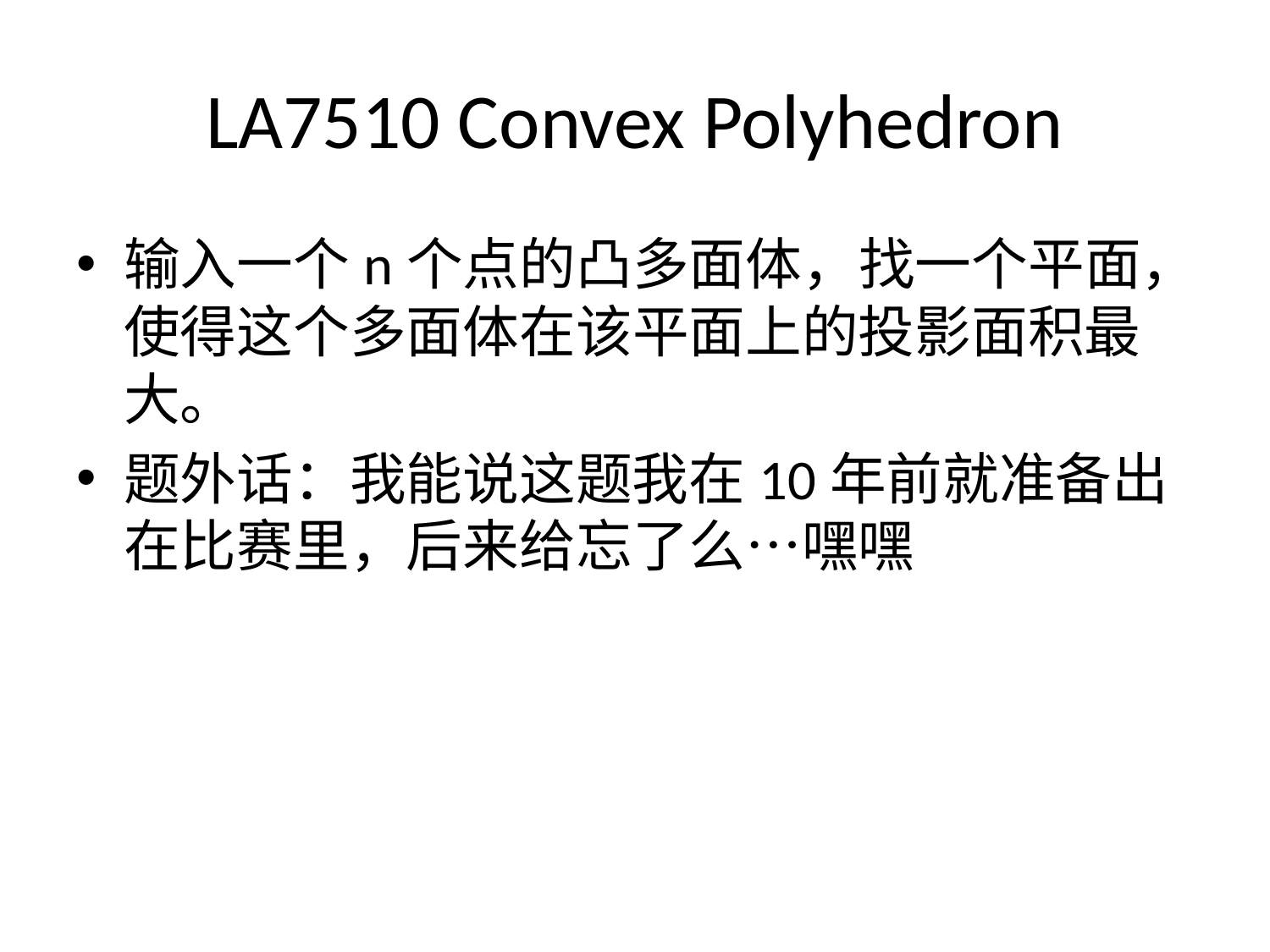

# LA7510 Convex Polyhedron
输入一个n个点的凸多面体，找一个平面，使得这个多面体在该平面上的投影面积最大。
题外话：我能说这题我在10年前就准备出在比赛里，后来给忘了么…嘿嘿